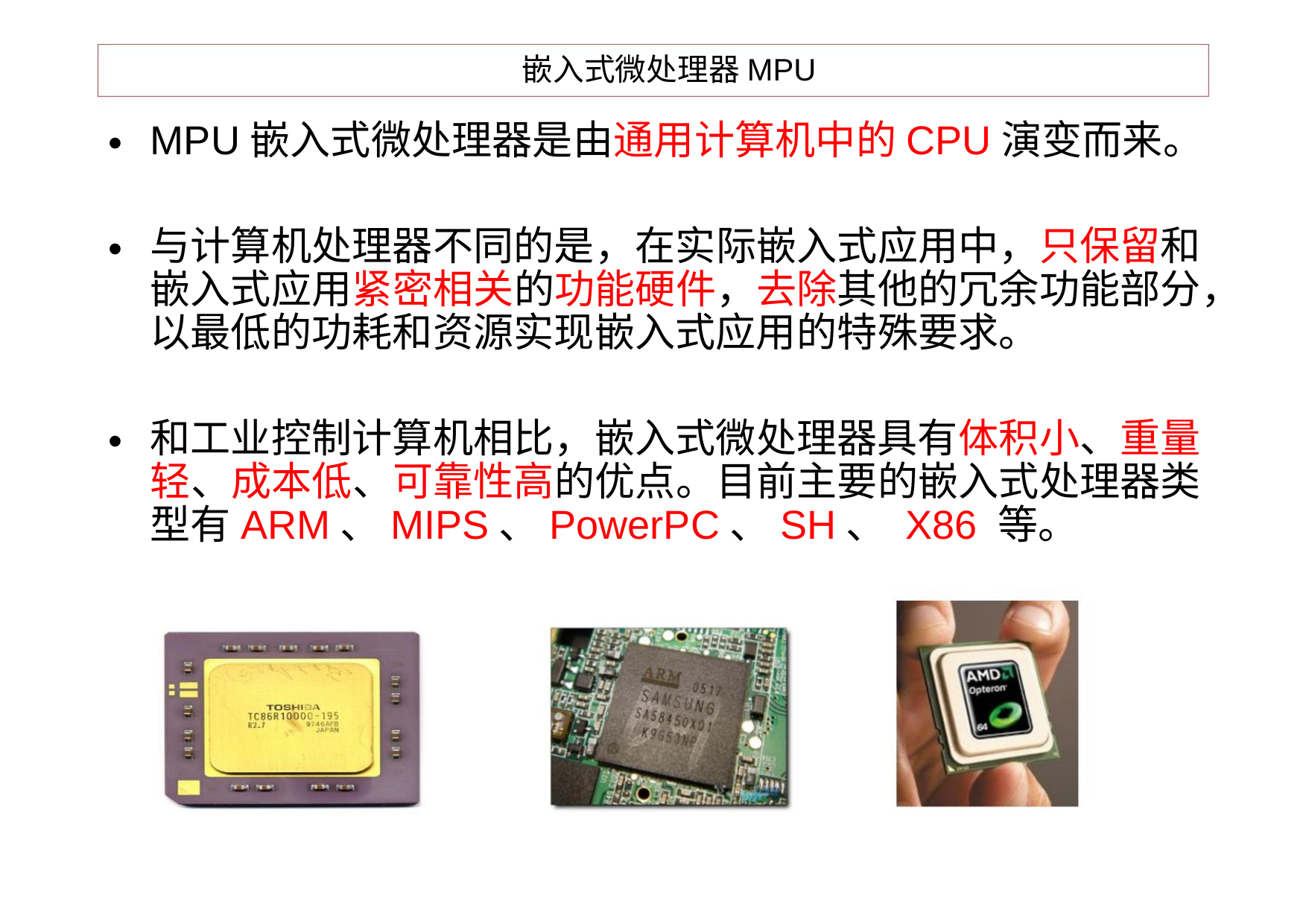

嵌入式微处理器MPU
MPU嵌入式微处理器是由通用计算机中的CPU演变而来。
•
•
与计算机处理器不同的是，在实际嵌入式应用中，只保留和
嵌入式应用紧密相关的功能硬件，去除其他的冗余功能部分，
以最低的功耗和资源实现嵌入式应用的特殊要求。
和工业控制计算机相比，嵌入式微处理器具有体积小、重量
轻、成本低、可靠性高的优点。目前主要的嵌入式处理器类
型有ARM、MIPS、PowerPC、SH、 X86 等。
•